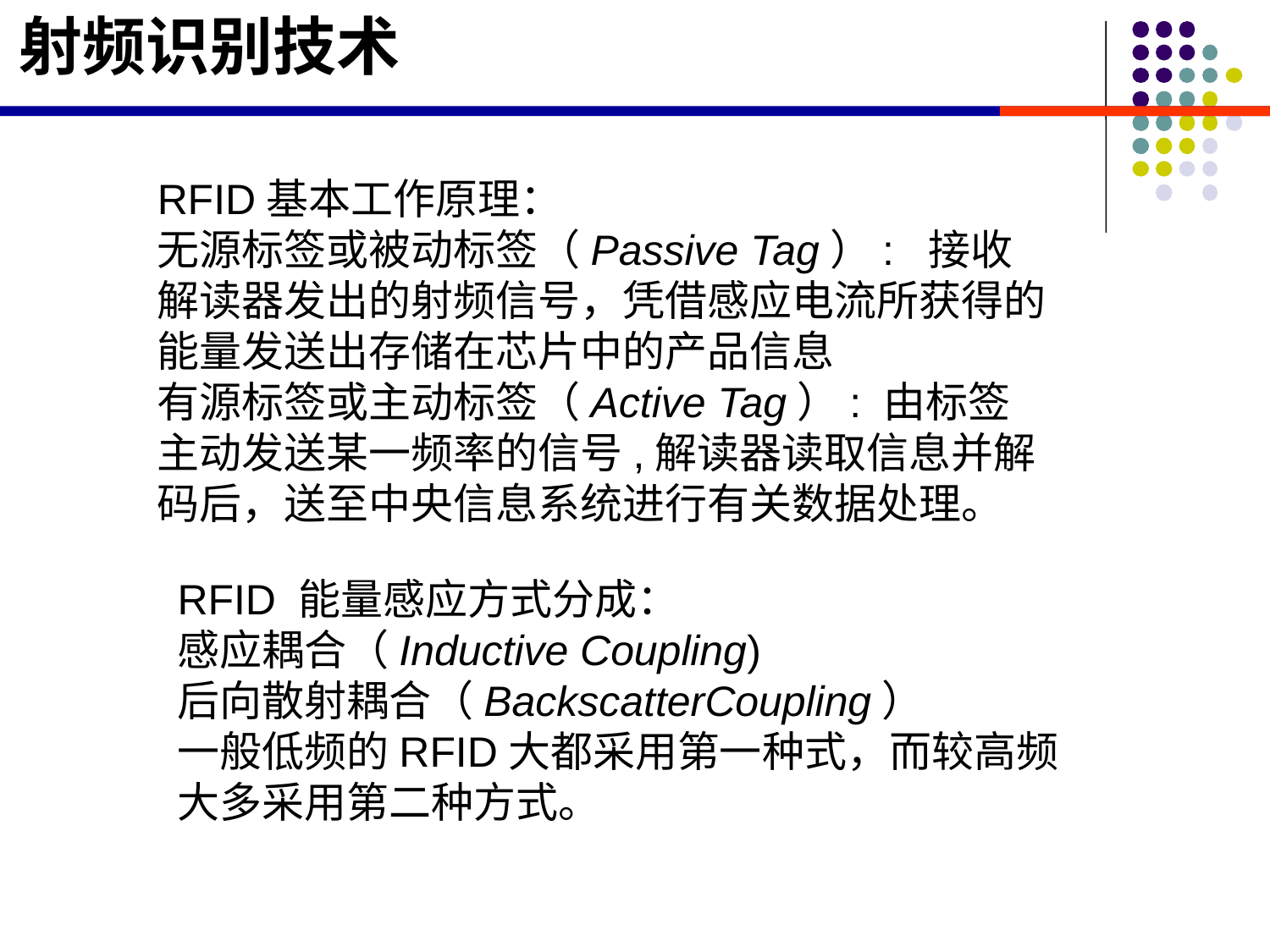

射频识别技术
RFID基本工作原理：
无源标签或被动标签（Passive Tag）:  接收解读器发出的射频信号，凭借感应电流所获得的能量发送出存储在芯片中的产品信息
有源标签或主动标签（Active Tag）: 由标签主动发送某一频率的信号,解读器读取信息并解码后，送至中央信息系统进行有关数据处理。
RFID 能量感应方式分成：
感应耦合（Inductive Coupling)
后向散射耦合（BackscatterCoupling）
一般低频的RFID大都采用第一种式，而较高频大多采用第二种方式。